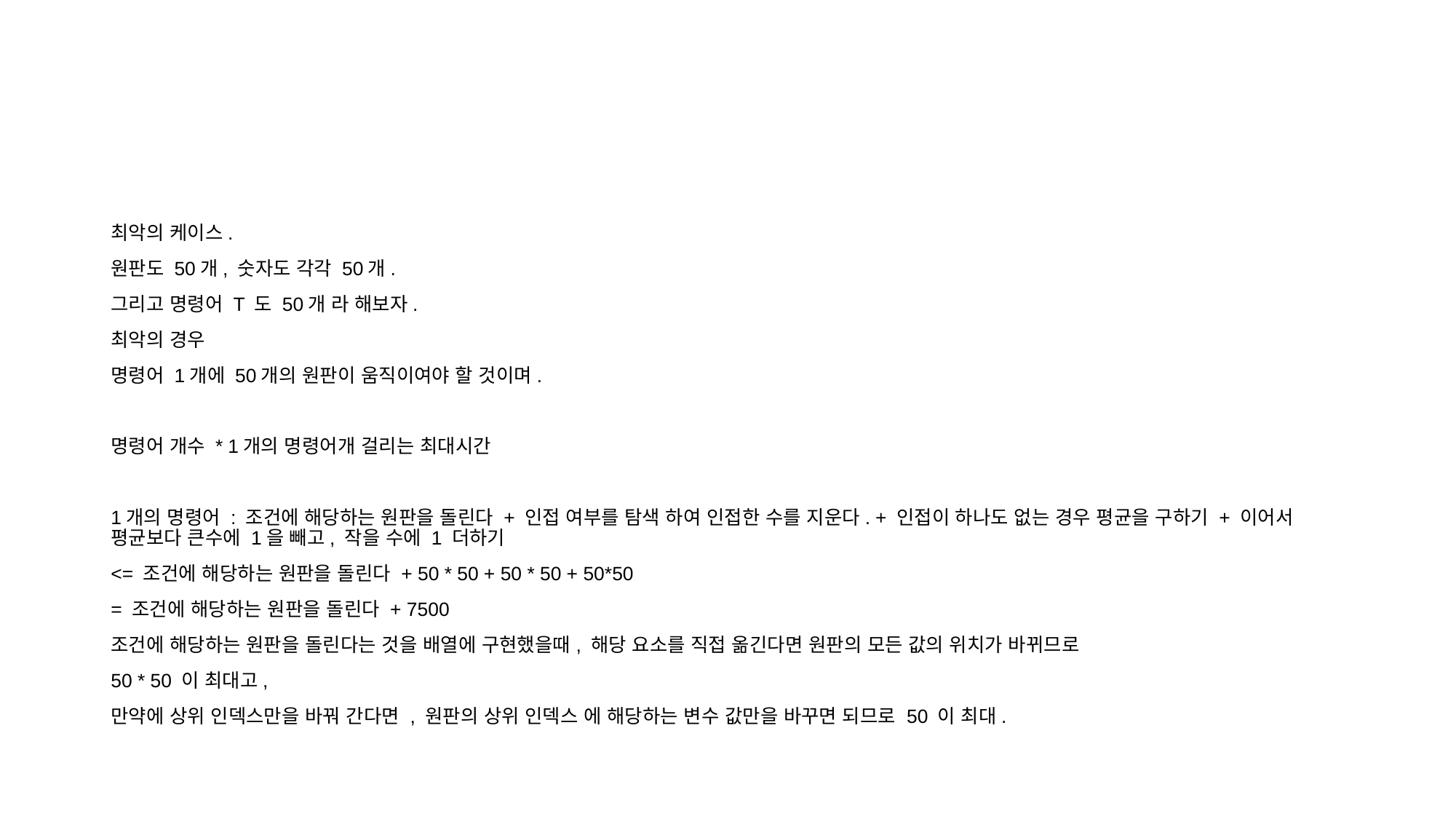

#
최악의 케이스.
원판도 50개, 숫자도 각각 50개.
그리고 명령어 T 도 50개 라 해보자.
최악의 경우
명령어 1개에 50개의 원판이 움직이여야 할 것이며.

명령어 개수 * 1개의 명령어개 걸리는 최대시간

1개의 명령어 : 조건에 해당하는 원판을 돌린다 + 인접 여부를 탐색 하여 인접한 수를 지운다. + 인접이 하나도 없는 경우 평균을 구하기 + 이어서 평균보다 큰수에 1을 빼고, 작을 수에 1 더하기
<= 조건에 해당하는 원판을 돌린다 + 50 * 50 + 50 * 50 + 50*50
= 조건에 해당하는 원판을 돌린다 + 7500
조건에 해당하는 원판을 돌린다는 것을 배열에 구현했을때, 해당 요소를 직접 옮긴다면 원판의 모든 값의 위치가 바뀌므로
50 * 50 이 최대고,
만약에 상위 인덱스만을 바꿔 간다면 , 원판의 상위 인덱스 에 해당하는 변수 값만을 바꾸면 되므로 50 이 최대.